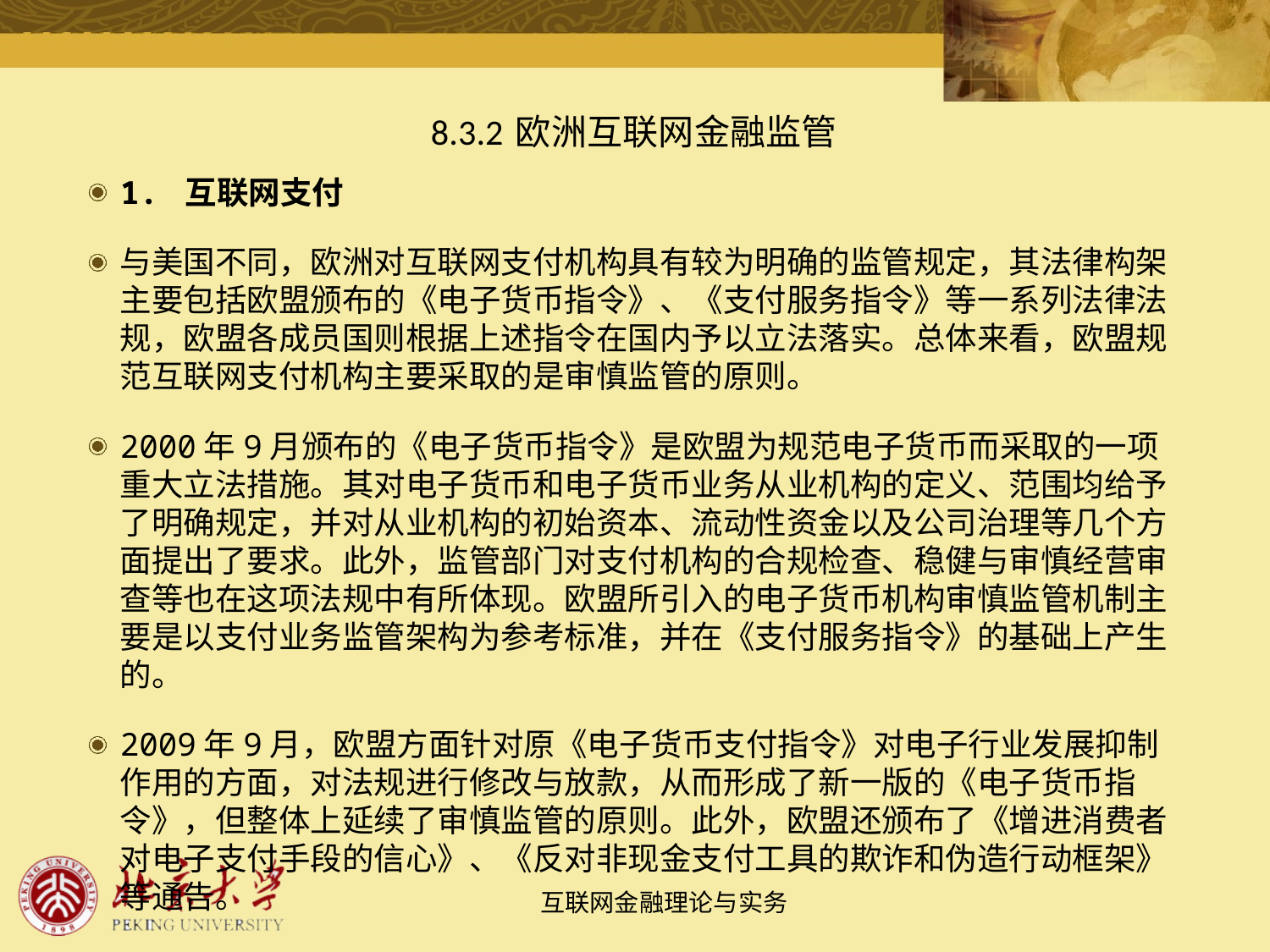

# 8.3.2 欧洲互联网金融监管
1. 互联网支付
与美国不同，欧洲对互联网支付机构具有较为明确的监管规定，其法律构架主要包括欧盟颁布的《电子货币指令》、《支付服务指令》等一系列法律法规，欧盟各成员国则根据上述指令在国内予以立法落实。总体来看，欧盟规范互联网支付机构主要采取的是审慎监管的原则。
2000年9月颁布的《电子货币指令》是欧盟为规范电子货币而采取的一项重大立法措施。其对电子货币和电子货币业务从业机构的定义、范围均给予了明确规定，并对从业机构的初始资本、流动性资金以及公司治理等几个方面提出了要求。此外，监管部门对支付机构的合规检查、稳健与审慎经营审查等也在这项法规中有所体现。欧盟所引入的电子货币机构审慎监管机制主要是以支付业务监管架构为参考标准，并在《支付服务指令》的基础上产生的。
2009年9月，欧盟方面针对原《电子货币支付指令》对电子行业发展抑制作用的方面，对法规进行修改与放款，从而形成了新一版的《电子货币指令》，但整体上延续了审慎监管的原则。此外，欧盟还颁布了《增进消费者对电子支付手段的信心》、《反对非现金支付工具的欺诈和伪造行动框架》等通告。